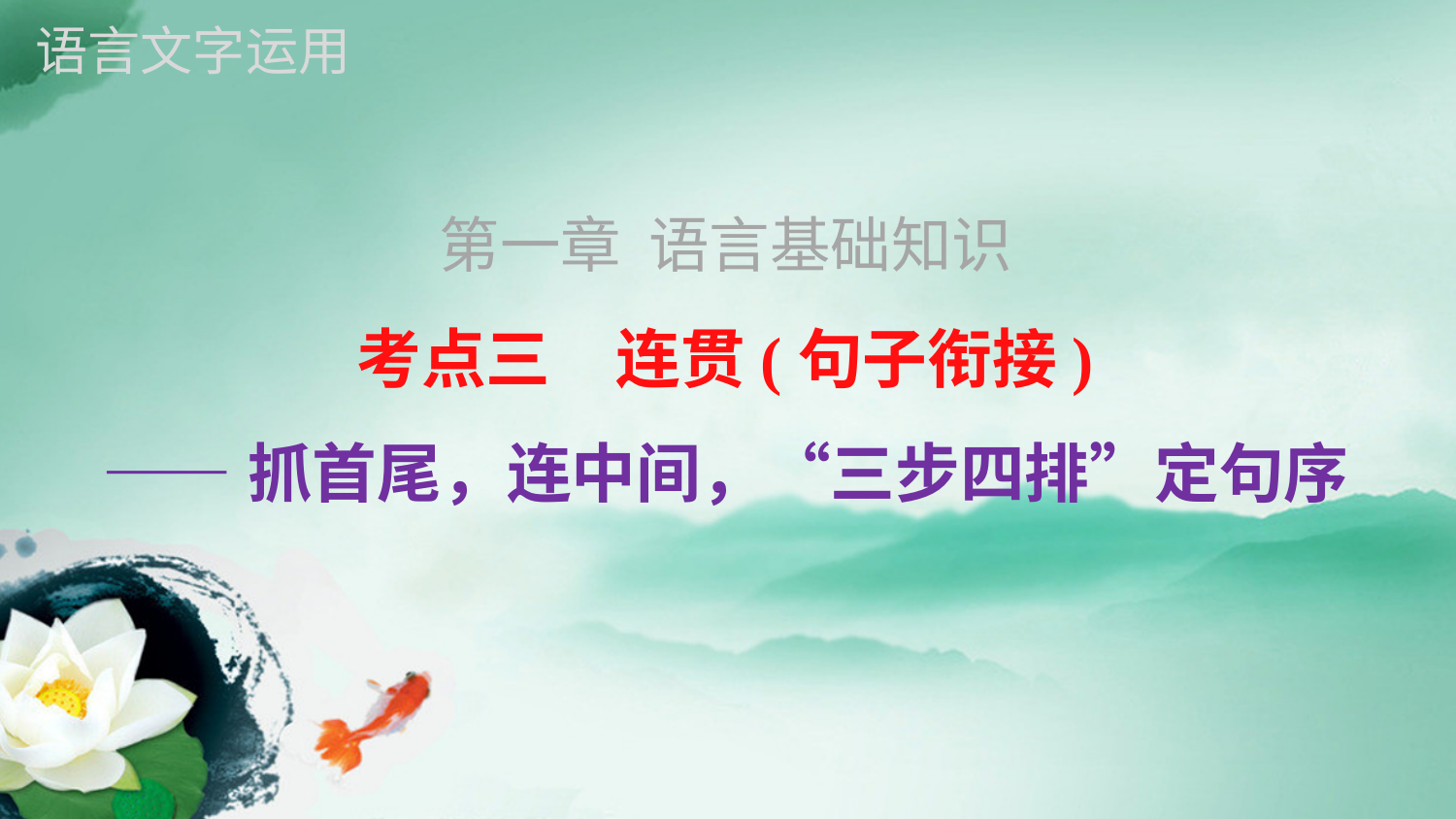

语言文字运用
第一章  语言基础知识
考点三　连贯(句子衔接)
——抓首尾，连中间，“三步四排”定句序